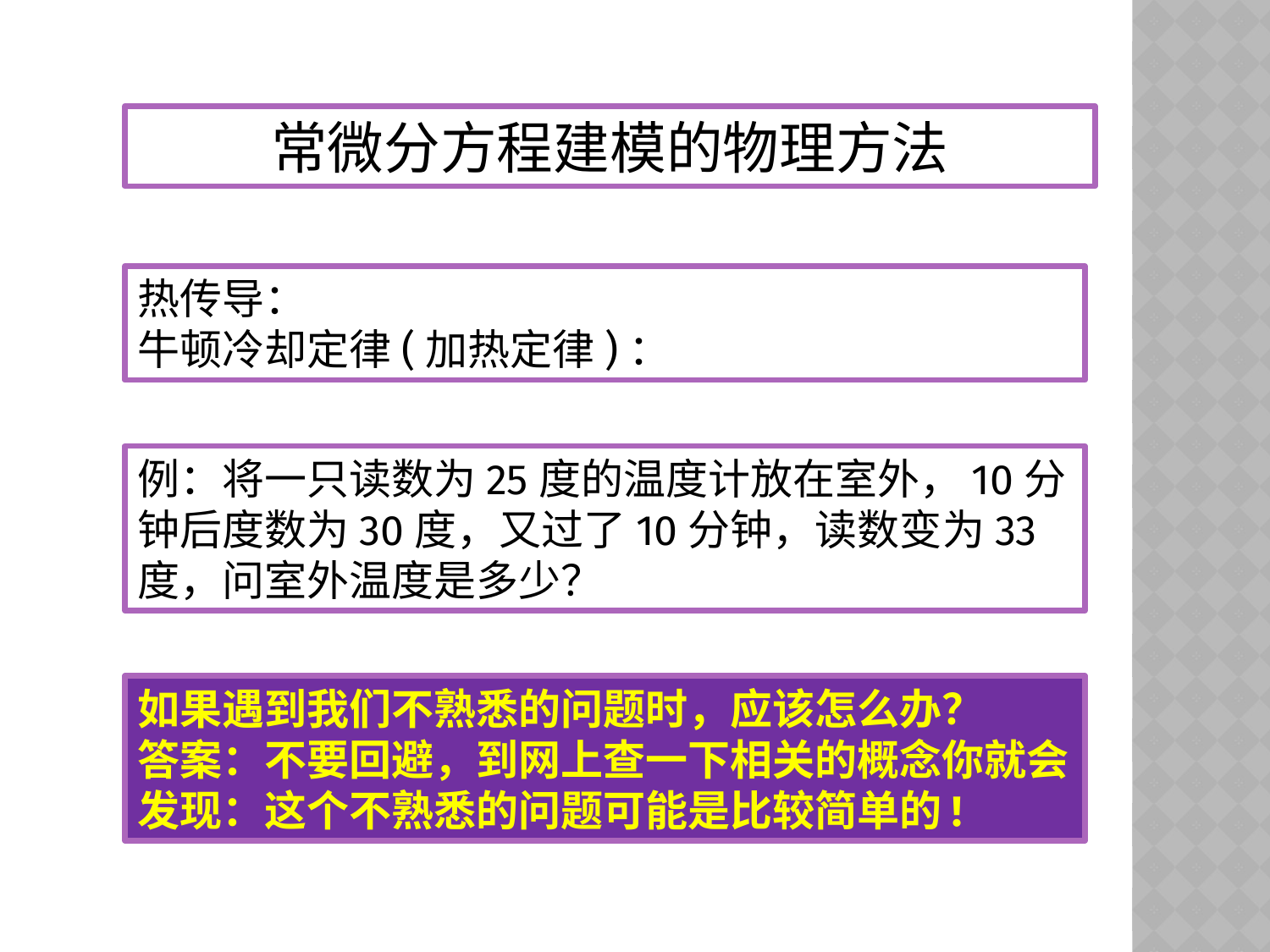

常微分方程建模的物理方法
热传导：
牛顿冷却定律(加热定律)：
例：将一只读数为25度的温度计放在室外，10分钟后度数为30度，又过了10分钟，读数变为33度，问室外温度是多少？
如果遇到我们不熟悉的问题时，应该怎么办？
答案：不要回避，到网上查一下相关的概念你就会发现：这个不熟悉的问题可能是比较简单的!